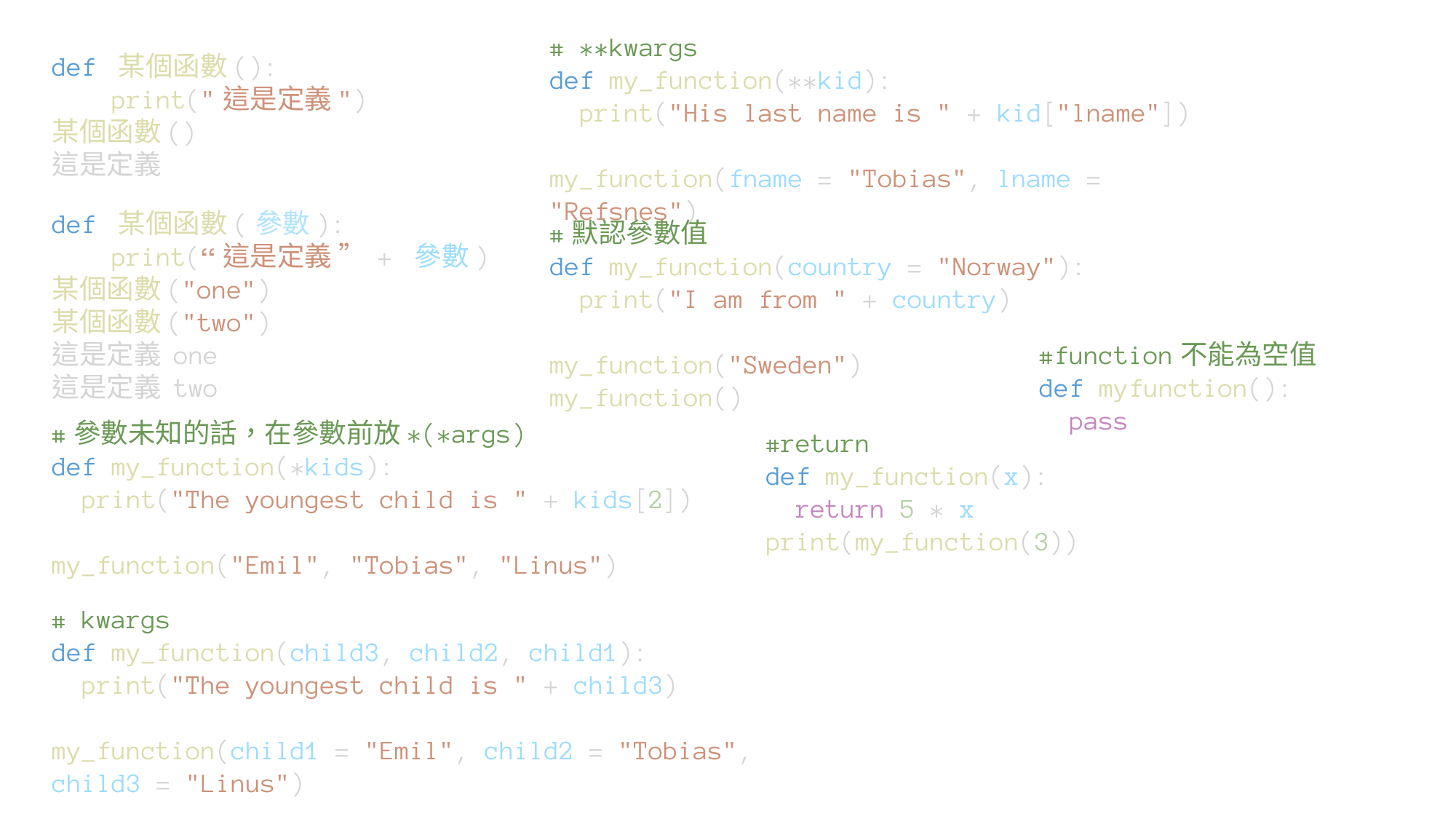

# **kwargs
def my_function(**kid):
  print("His last name is " + kid["lname"])
my_function(fname = "Tobias", lname = "Refsnes")
def 某個函數():
    print("這是定義")
某個函數()
這是定義
def 某個函數(參數):
    print(“這是定義 ” + 參數)
某個函數("one")
某個函數("two")
這是定義 one
這是定義 two
#默認參數值
def my_function(country = "Norway"):
  print("I am from " + country)
my_function("Sweden")
my_function()
#function不能為空值
def myfunction():
  pass
#參數未知的話，在參數前放*(*args)
def my_function(*kids):
  print("The youngest child is " + kids[2])
my_function("Emil", "Tobias", "Linus")
#return
def my_function(x):
  return 5 * x
print(my_function(3))
# kwargs
def my_function(child3, child2, child1):
  print("The youngest child is " + child3)
my_function(child1 = "Emil", child2 = "Tobias", child3 = "Linus")